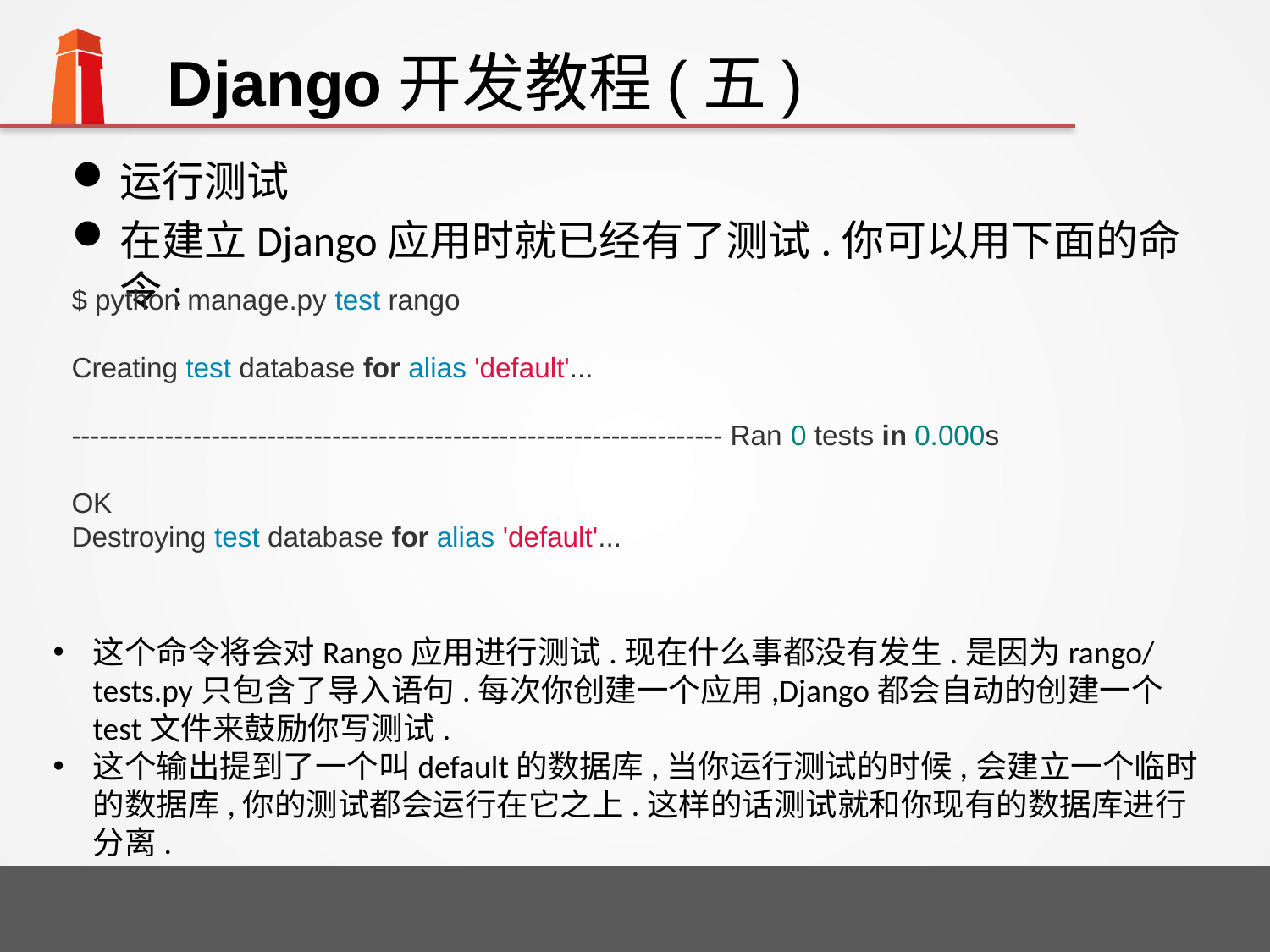

# Django开发教程(五)
运行测试
在建立Django应用时就已经有了测试.你可以用下面的命令:
$ python manage.py test rango

Creating test database for alias 'default'...

---------------------------------------------------------------------- Ran 0 tests in 0.000s

OK
Destroying test database for alias 'default'...
这个命令将会对Rango应用进行测试.现在什么事都没有发生.是因为rango/tests.py只包含了导入语句.每次你创建一个应用,Django都会自动的创建一个test文件来鼓励你写测试.
这个输出提到了一个叫default的数据库,当你运行测试的时候,会建立一个临时的数据库,你的测试都会运行在它之上.这样的话测试就和你现有的数据库进行分离.